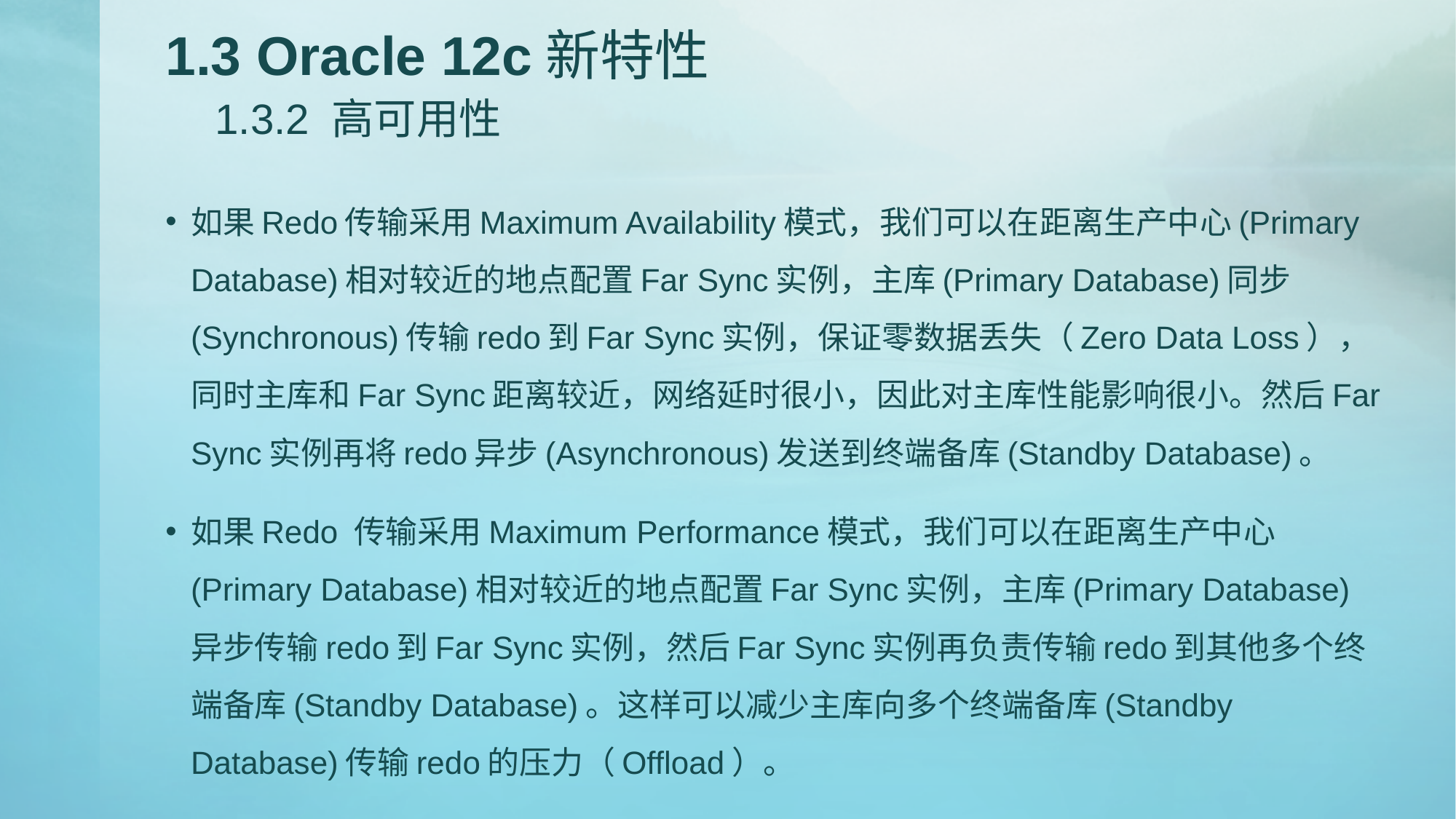

# 1.3 Oracle 12c新特性 1.3.2 高可用性
如果Redo传输采用Maximum Availability模式，我们可以在距离生产中心(Primary Database)相对较近的地点配置Far Sync实例，主库(Primary Database)同步(Synchronous)传输redo到Far Sync实例，保证零数据丢失（Zero Data Loss），同时主库和Far Sync距离较近，网络延时很小，因此对主库性能影响很小。然后Far Sync实例再将redo异步(Asynchronous)发送到终端备库(Standby Database)。
如果Redo 传输采用Maximum Performance模式，我们可以在距离生产中心(Primary Database)相对较近的地点配置Far Sync实例，主库(Primary Database) 异步传输redo到Far Sync实例，然后Far Sync实例再负责传输redo到其他多个终端备库(Standby Database)。这样可以减少主库向多个终端备库(Standby Database)传输redo的压力（Offload）。